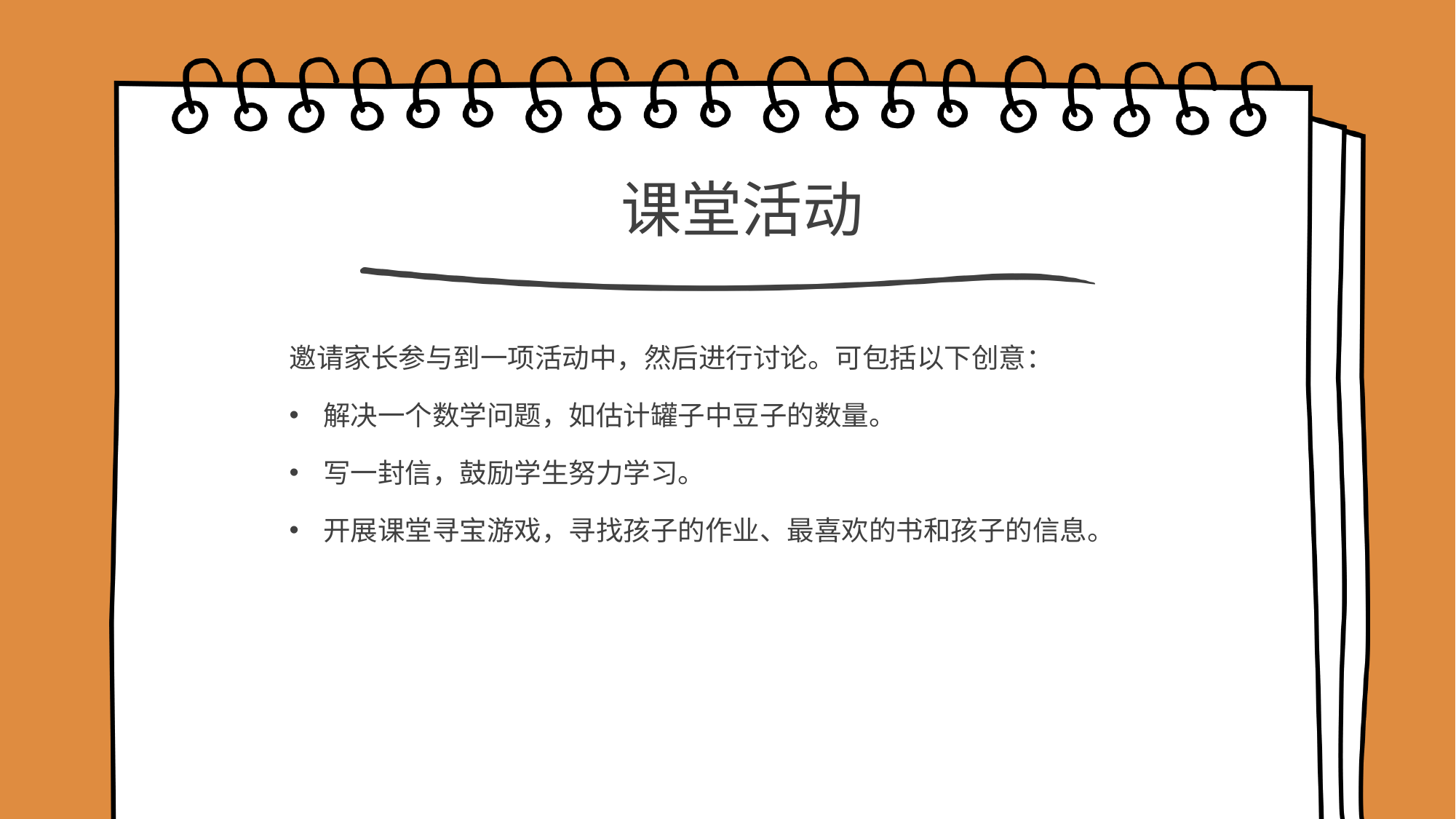

# 课堂活动
邀请家长参与到一项活动中，然后进行讨论。可包括以下创意：
解决一个数学问题，如估计罐子中豆子的数量。
写一封信，鼓励学生努力学习。
开展课堂寻宝游戏，寻找孩子的作业、最喜欢的书和孩子的信息。